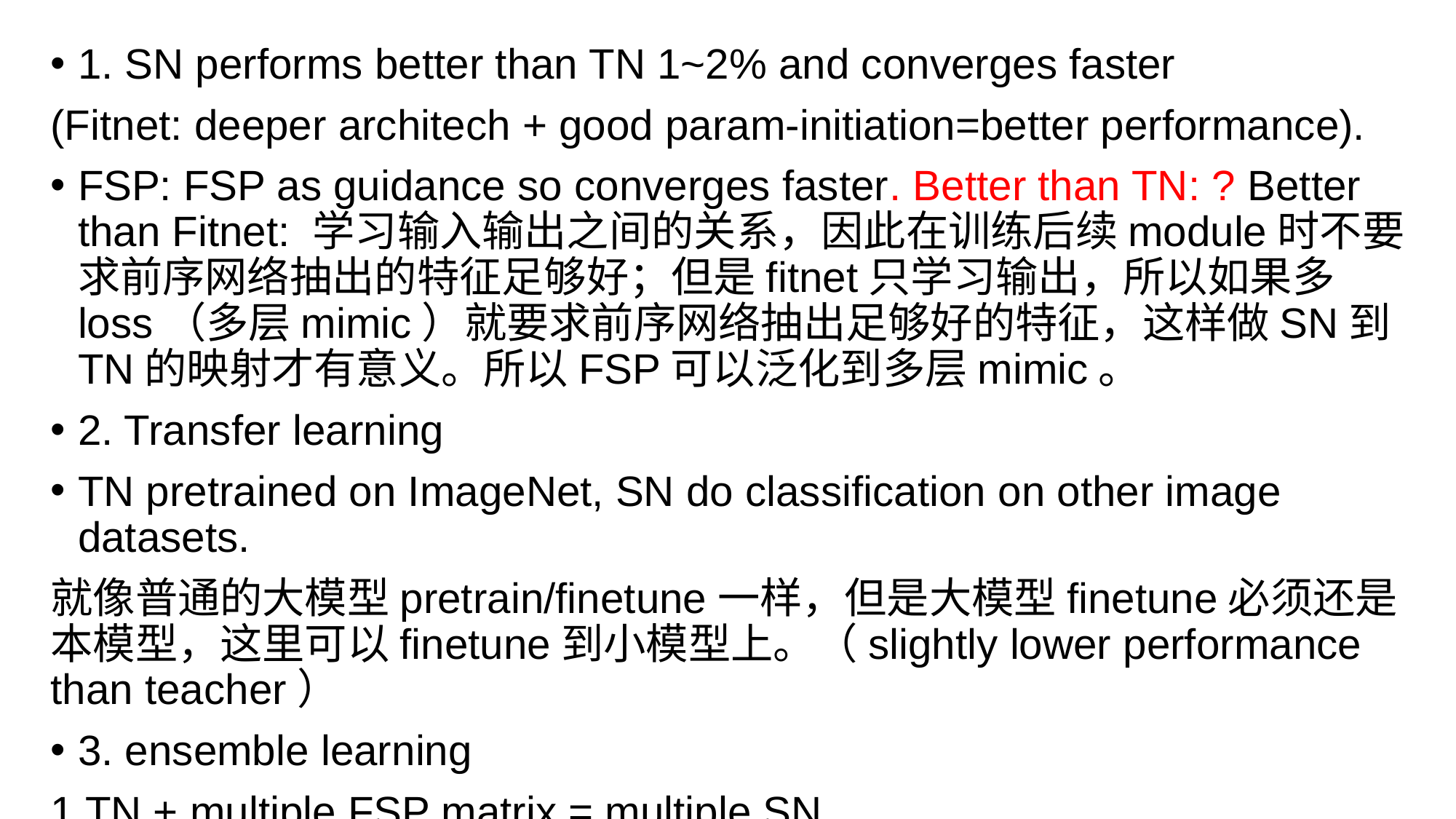

1. SN performs better than TN 1~2% and converges faster
(Fitnet: deeper architech + good param-initiation=better performance).
FSP: FSP as guidance so converges faster. Better than TN: ? Better than Fitnet: 学习输入输出之间的关系，因此在训练后续module时不要求前序网络抽出的特征足够好；但是fitnet只学习输出，所以如果多loss（多层mimic）就要求前序网络抽出足够好的特征，这样做SN到TN的映射才有意义。所以FSP可以泛化到多层mimic。
2. Transfer learning
TN pretrained on ImageNet, SN do classification on other image datasets.
就像普通的大模型pretrain/finetune一样，但是大模型finetune必须还是本模型，这里可以finetune到小模型上。（slightly lower performance than teacher）
3. ensemble learning
1 TN + multiple FSP matrix = multiple SN